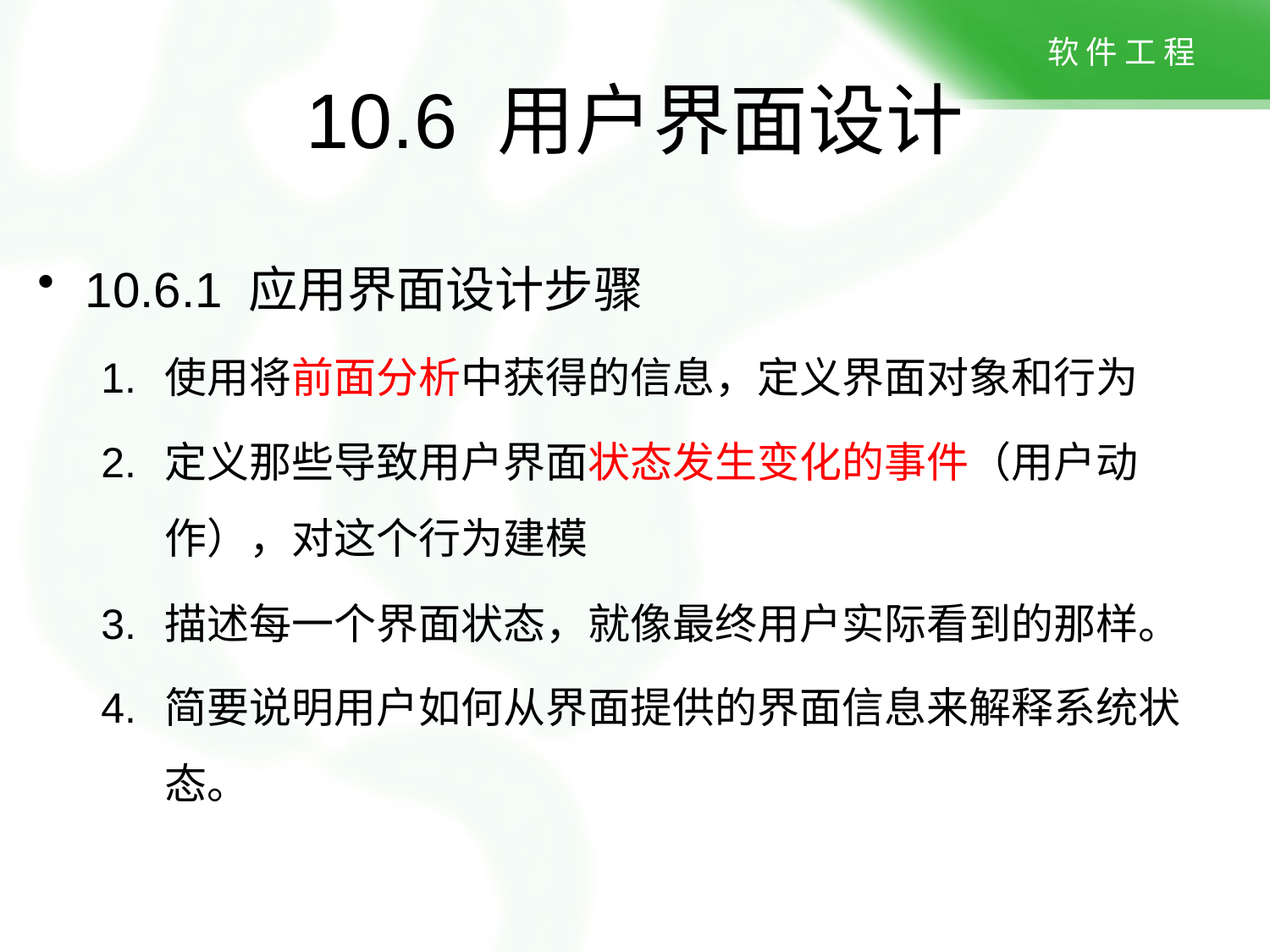

# 10.6 用户界面设计
10.6.1 应用界面设计步骤
使用将前面分析中获得的信息，定义界面对象和行为
定义那些导致用户界面状态发生变化的事件（用户动作），对这个行为建模
描述每一个界面状态，就像最终用户实际看到的那样。
简要说明用户如何从界面提供的界面信息来解释系统状态。